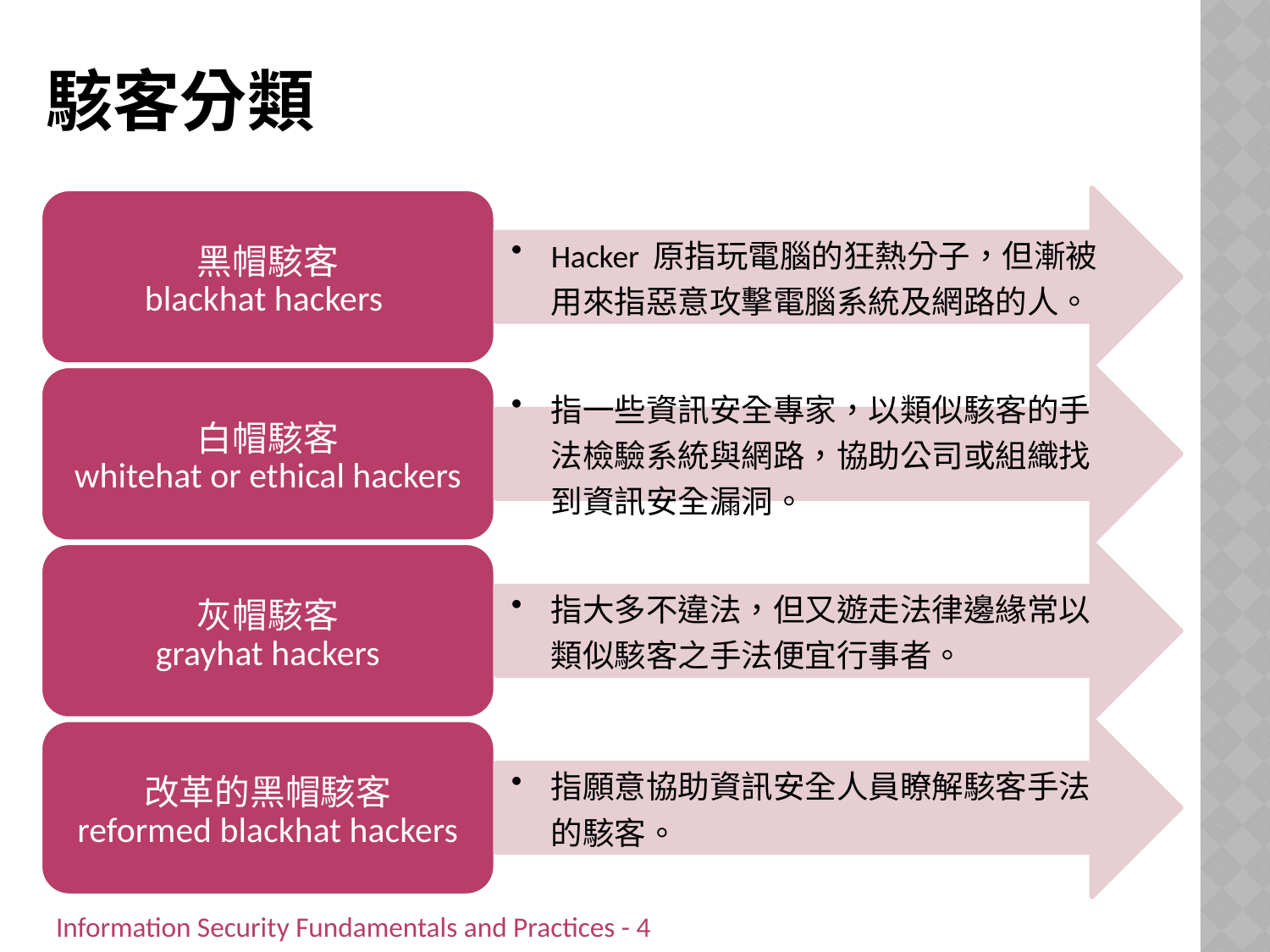

# 駭客分類
黑帽駭客
blackhat hackers
Hacker 原指玩電腦的狂熱分子，但漸被用來指惡意攻擊電腦系統及網路的人。
白帽駭客
whitehat or ethical hackers
指一些資訊安全專家，以類似駭客的手法檢驗系統與網路，協助公司或組織找到資訊安全漏洞。
灰帽駭客
grayhat hackers
指大多不違法，但又遊走法律邊緣常以類似駭客之手法便宜行事者。
改革的黑帽駭客
reformed blackhat hackers
指願意協助資訊安全人員瞭解駭客手法的駭客。